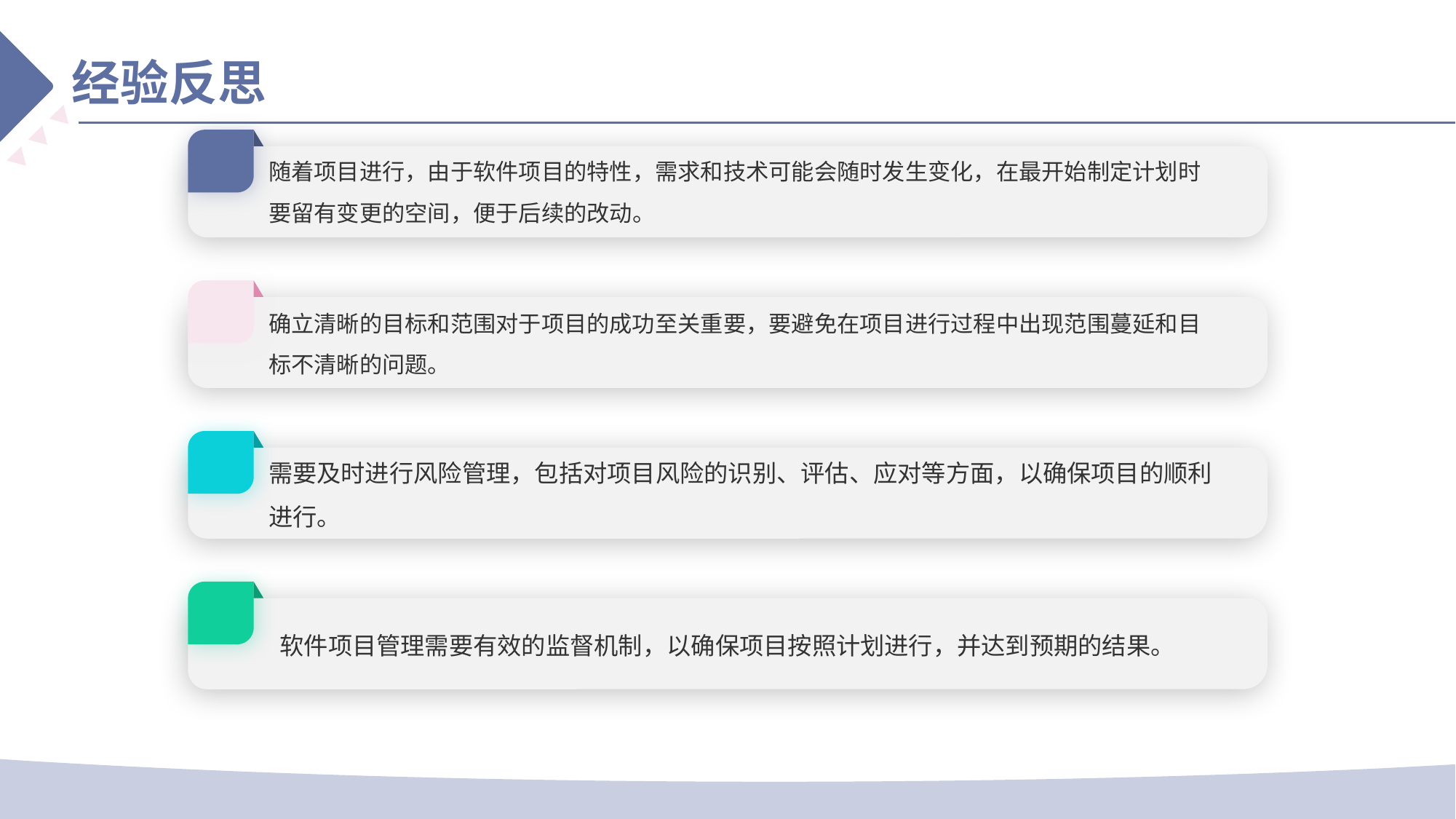

经验反思

随着项目进行，由于软件项目的特性，需求和技术可能会随时发生变化，在最开始制定计划时要留有变更的空间，便于后续的改动。

确立清晰的目标和范围对于项目的成功至关重要，要避免在项目进行过程中出现范围蔓延和目标不清晰的问题。

需要及时进行风险管理，包括对项目风险的识别、评估、应对等方面，以确保项目的顺利进行。

 软件项目管理需要有效的监督机制，以确保项目按照计划进行，并达到预期的结果。